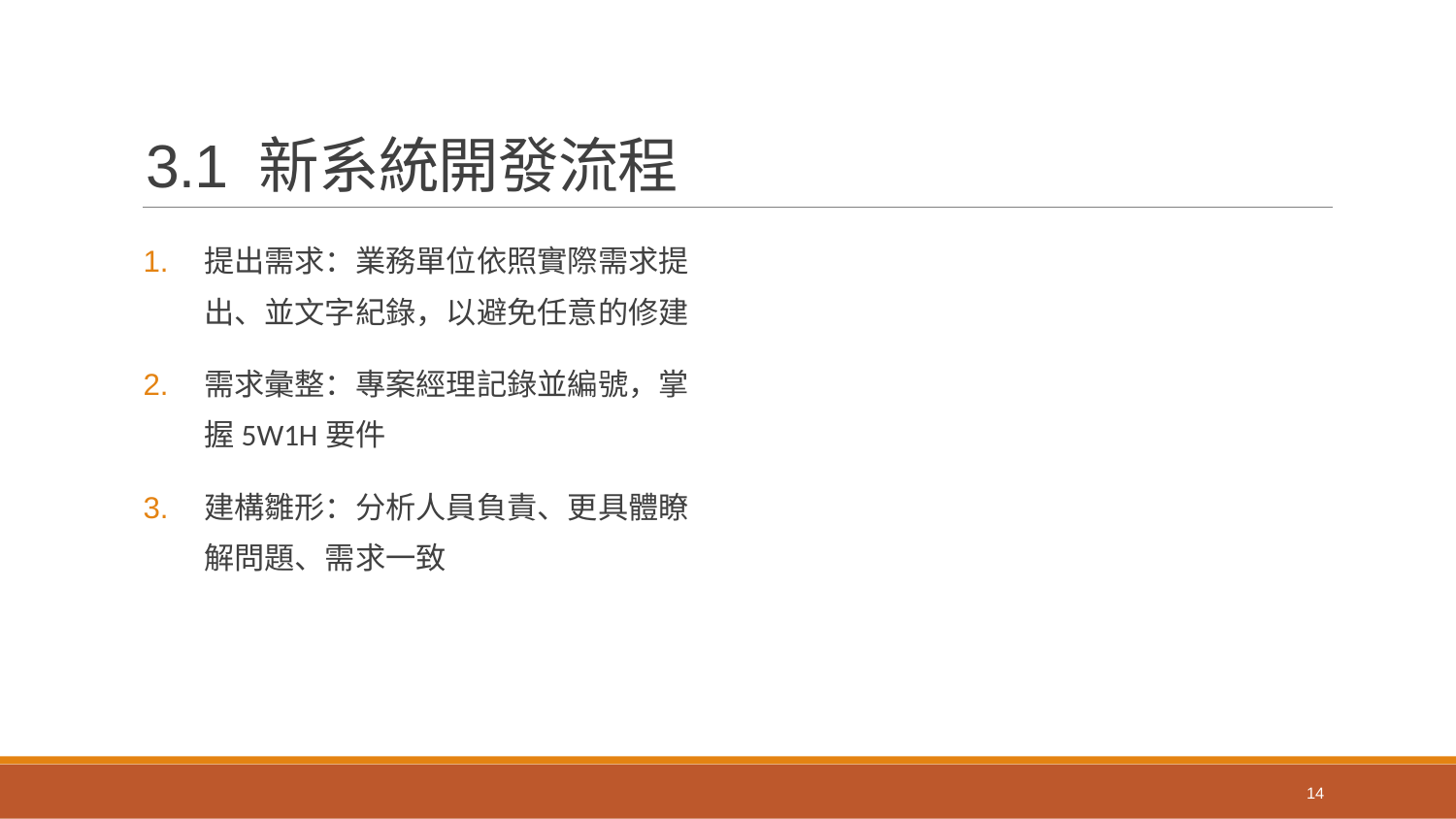

# 3.1 新系統開發流程
提出需求：業務單位依照實際需求提出、並文字紀錄，以避免任意的修建
需求彙整：專案經理記錄並編號，掌握5W1H要件
建構雛形：分析人員負責、更具體瞭解問題、需求一致
14